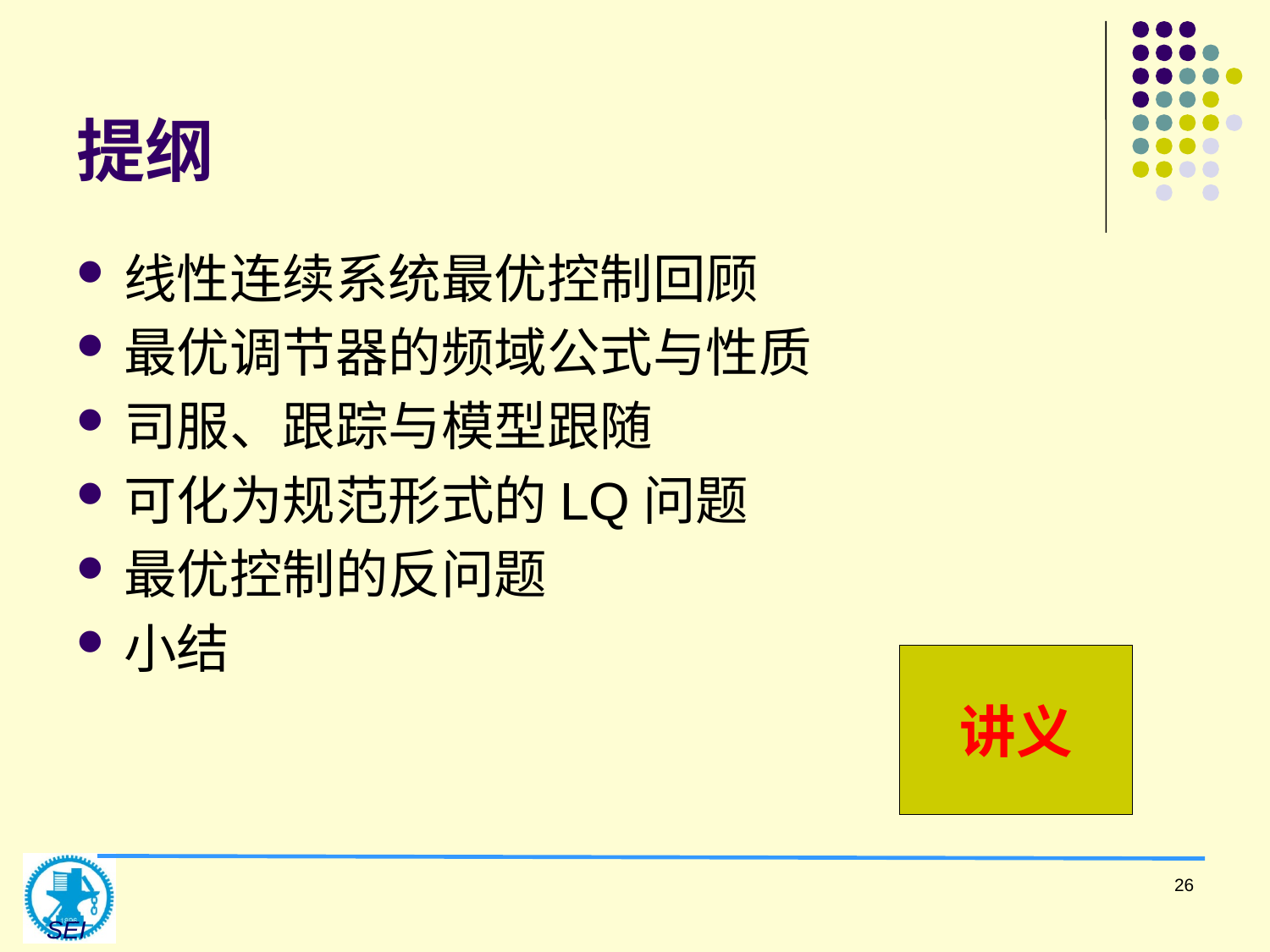

# 提纲
线性连续系统最优控制回顾
最优调节器的频域公式与性质
司服、跟踪与模型跟随
可化为规范形式的LQ问题
最优控制的反问题
小结
讲义
26